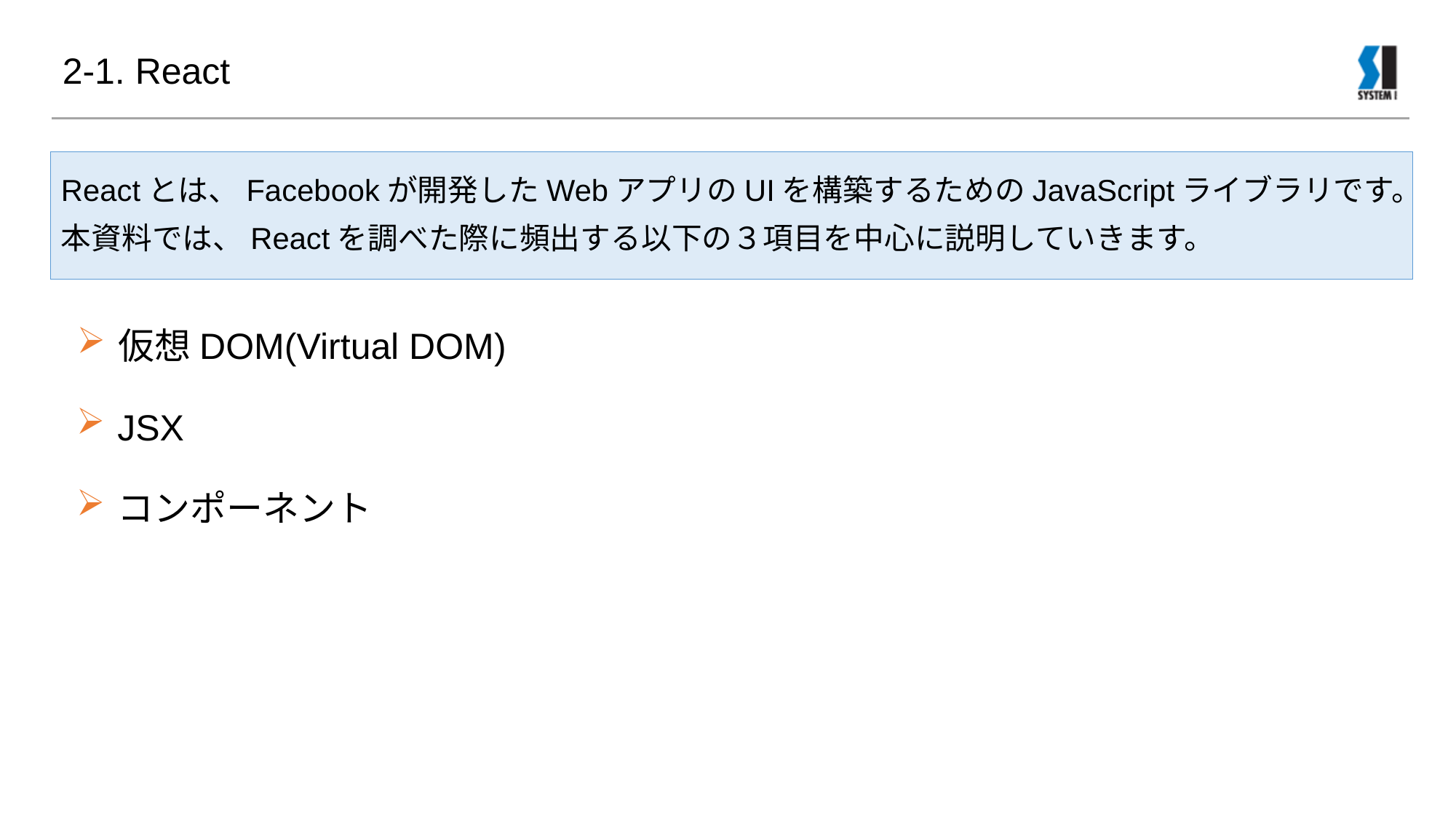

# 2-1. React
Reactとは、Facebookが開発したWebアプリのUIを構築するためのJavaScriptライブラリです。
本資料では、Reactを調べた際に頻出する以下の３項目を中心に説明していきます。
仮想DOM(Virtual DOM)
JSX
コンポーネント